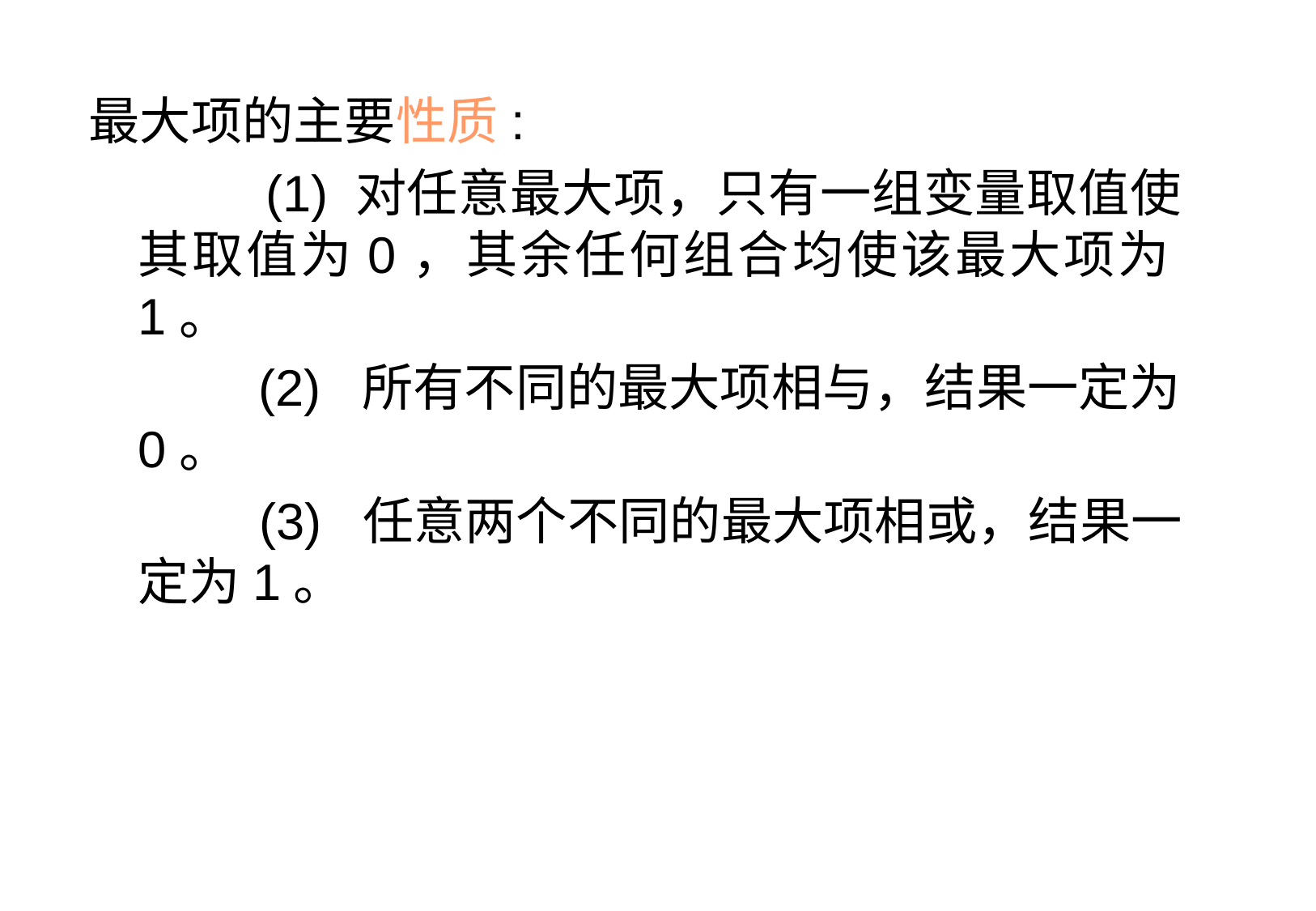

最大项的主要性质:
            (1) 对任意最大项，只有一组变量取值使其取值为0，其余任何组合均使该最大项为1。
            (2)  所有不同的最大项相与，结果一定为0。
            (3)  任意两个不同的最大项相或，结果一定为1。